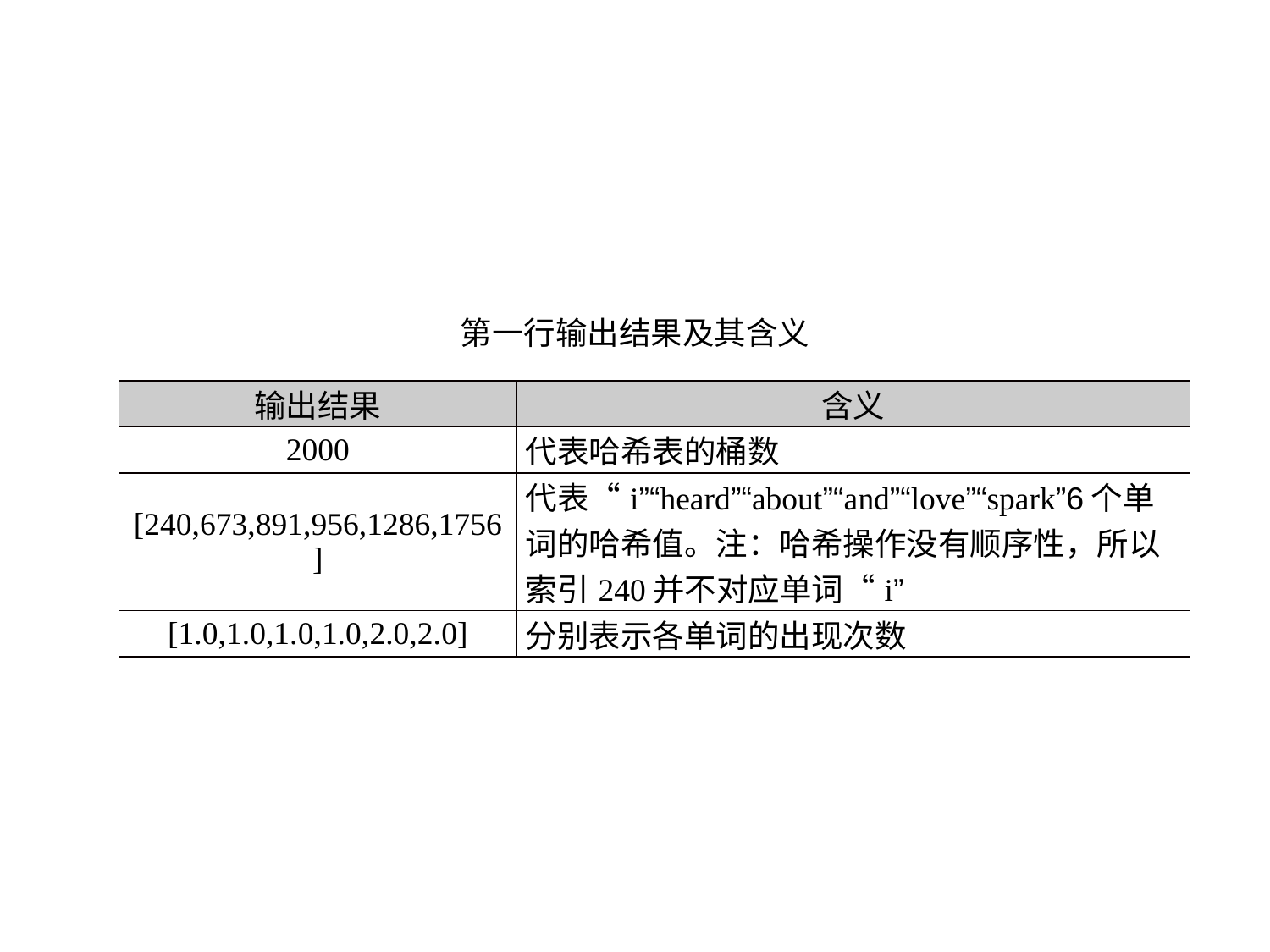

9.6.1 特征提取
第一行输出结果及其含义
| 输出结果 | 含义 |
| --- | --- |
| 2000 | 代表哈希表的桶数 |
| [240,673,891,956,1286,1756] | 代表“i”“heard”“about”“and”“love”“spark”6个单词的哈希值。注：哈希操作没有顺序性，所以索引240并不对应单词“i” |
| [1.0,1.0,1.0,1.0,2.0,2.0] | 分别表示各单词的出现次数 |